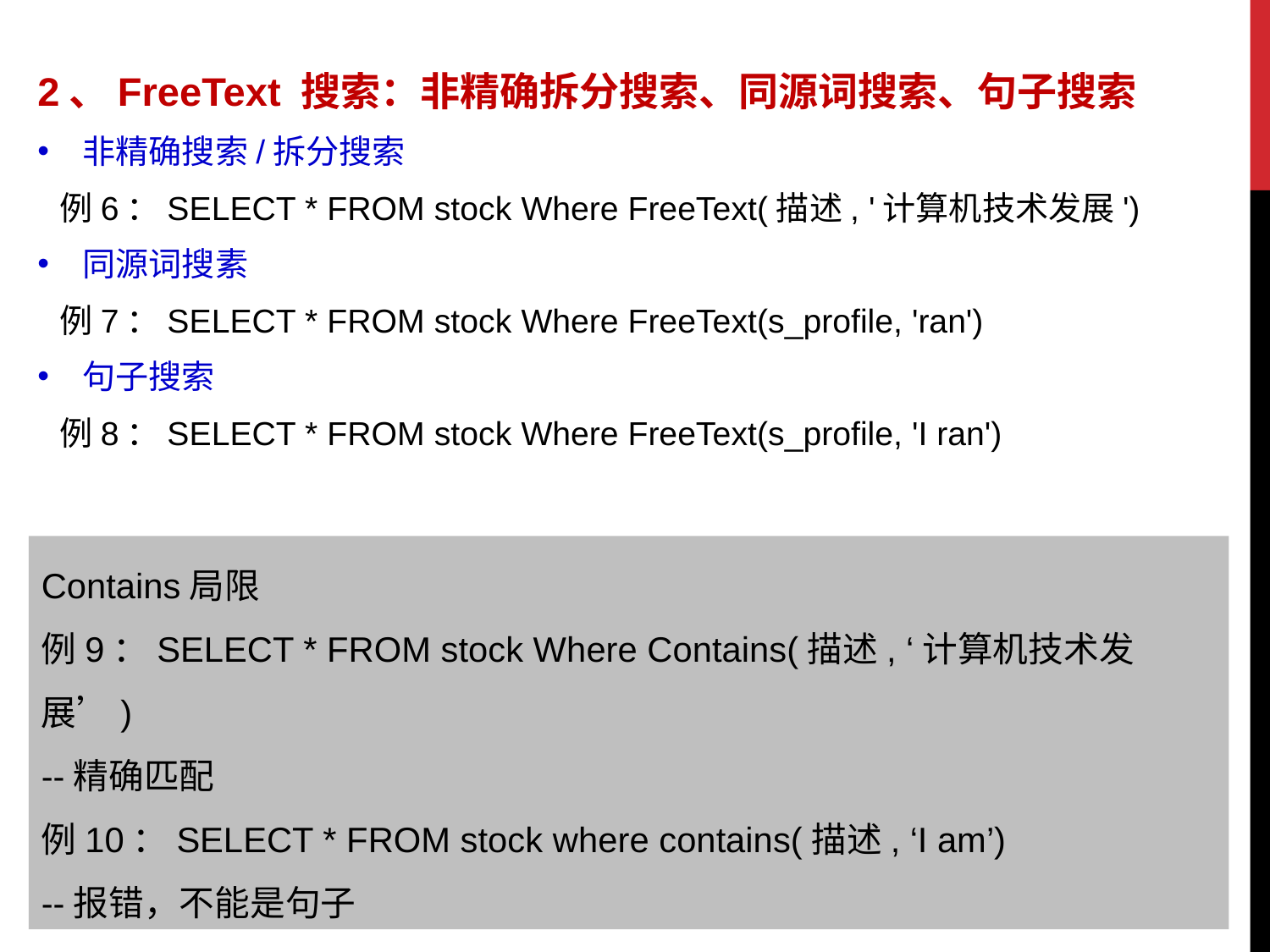

2、FreeText 搜索：非精确拆分搜索、同源词搜索、句子搜索
非精确搜索/拆分搜索
  例6：SELECT * FROM stock Where FreeText(描述, '计算机技术发展')
同源词搜素
  例7：SELECT * FROM stock Where FreeText(s_profile, 'ran')
句子搜索
  例8：SELECT * FROM stock Where FreeText(s_profile, 'I ran')
Contains局限
例9：SELECT * FROM stock Where Contains(描述, ‘计算机技术发展’)
--精确匹配
例10：SELECT * FROM stock where contains(描述, ‘I am’)
--报错，不能是句子